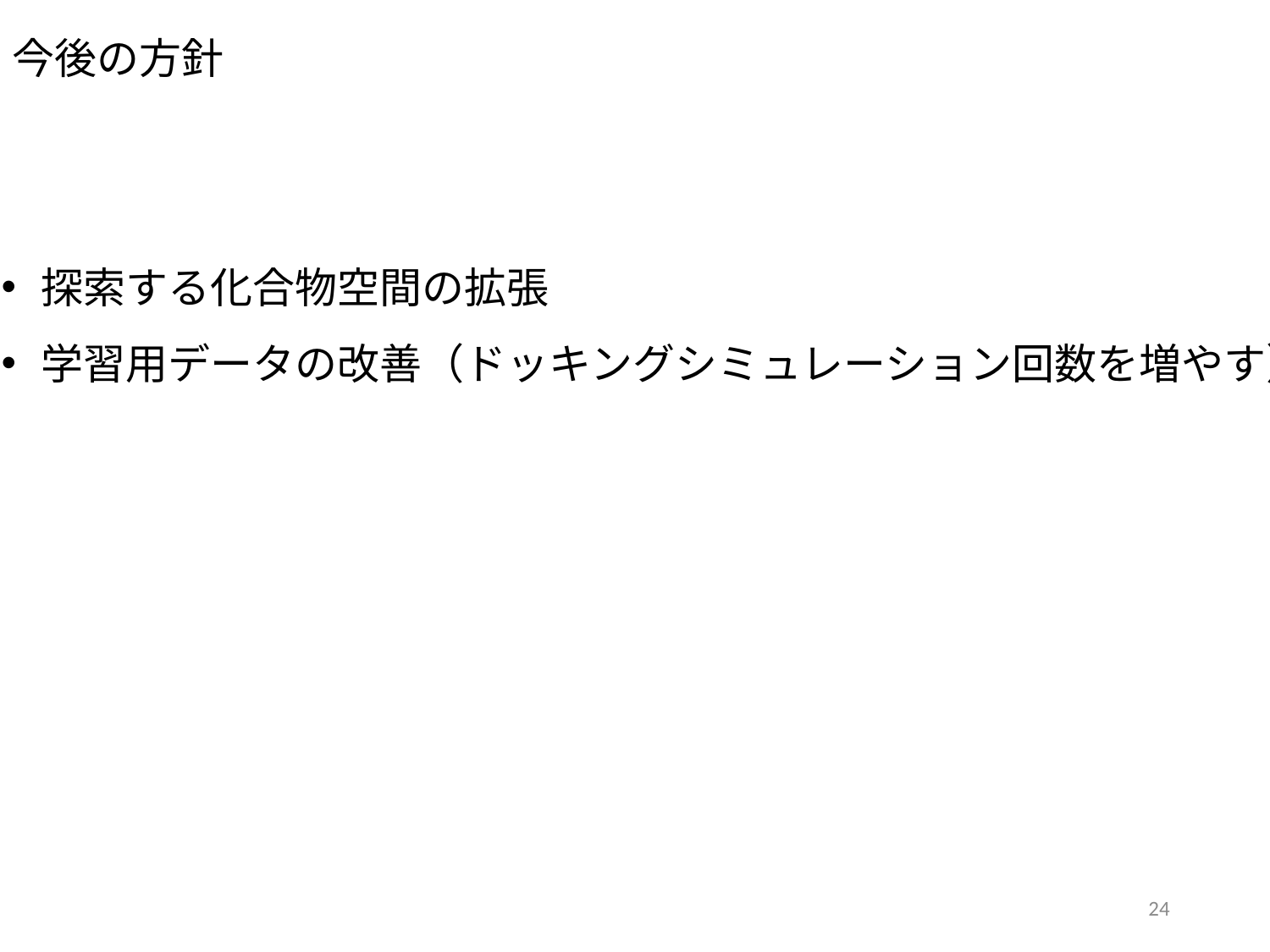

今後の方針
探索する化合物空間の拡張
学習用データの改善（ドッキングシミュレーション回数を増やす）
24